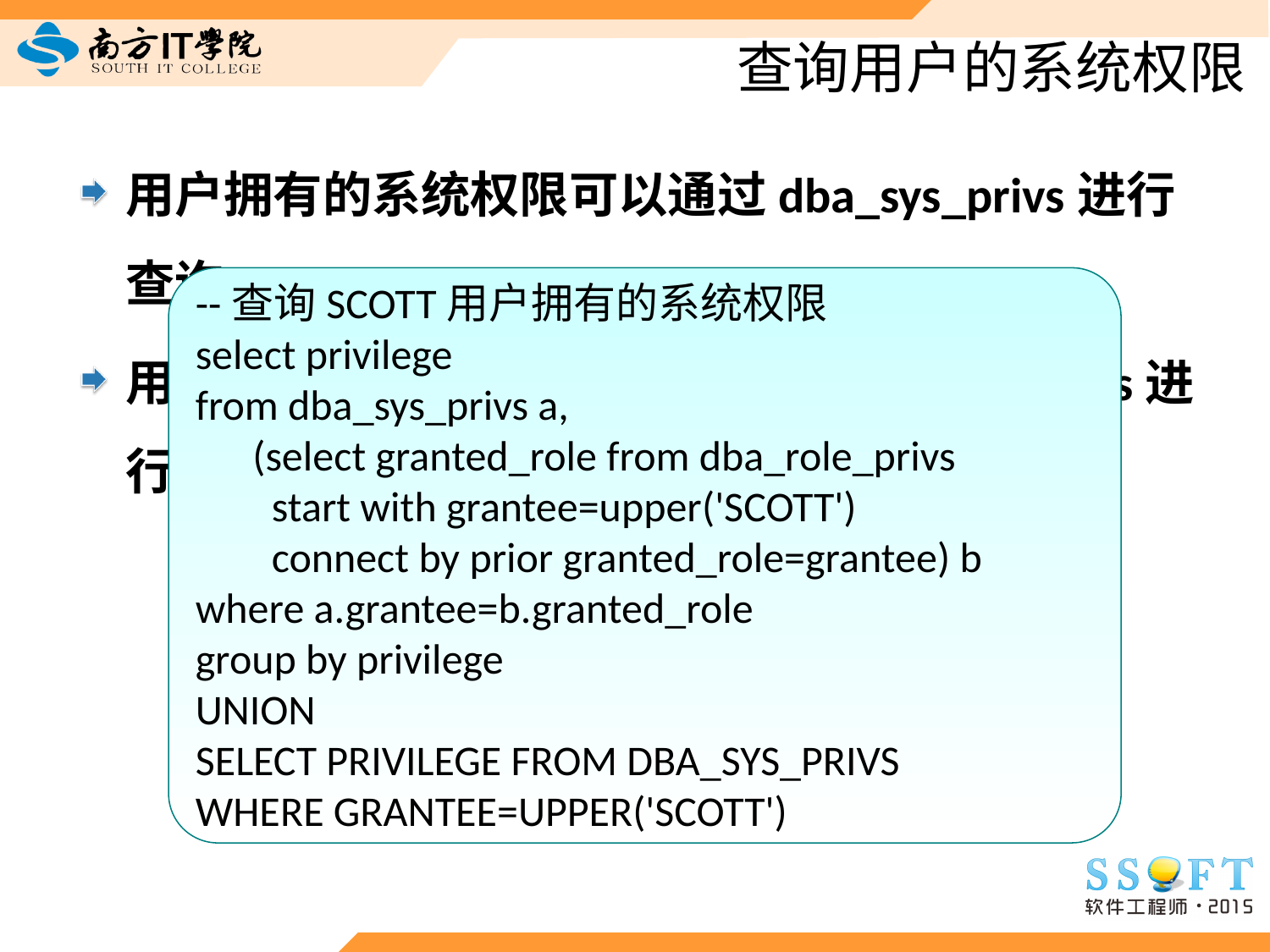

# 查询用户的系统权限
用户拥有的系统权限可以通过dba_sys_privs进行查询。
用户拥有的角色的权限可以通过dba_role_privs进行查询。
--查询SCOTT用户拥有的系统权限
select privilege
from dba_sys_privs a,
      (select granted_role from dba_role_privs
        start with grantee=upper('SCOTT')
        connect by prior granted_role=grantee) b
where a.grantee=b.granted_role
group by privilege
UNION
SELECT PRIVILEGE FROM DBA_SYS_PRIVS
WHERE GRANTEE=UPPER('SCOTT')